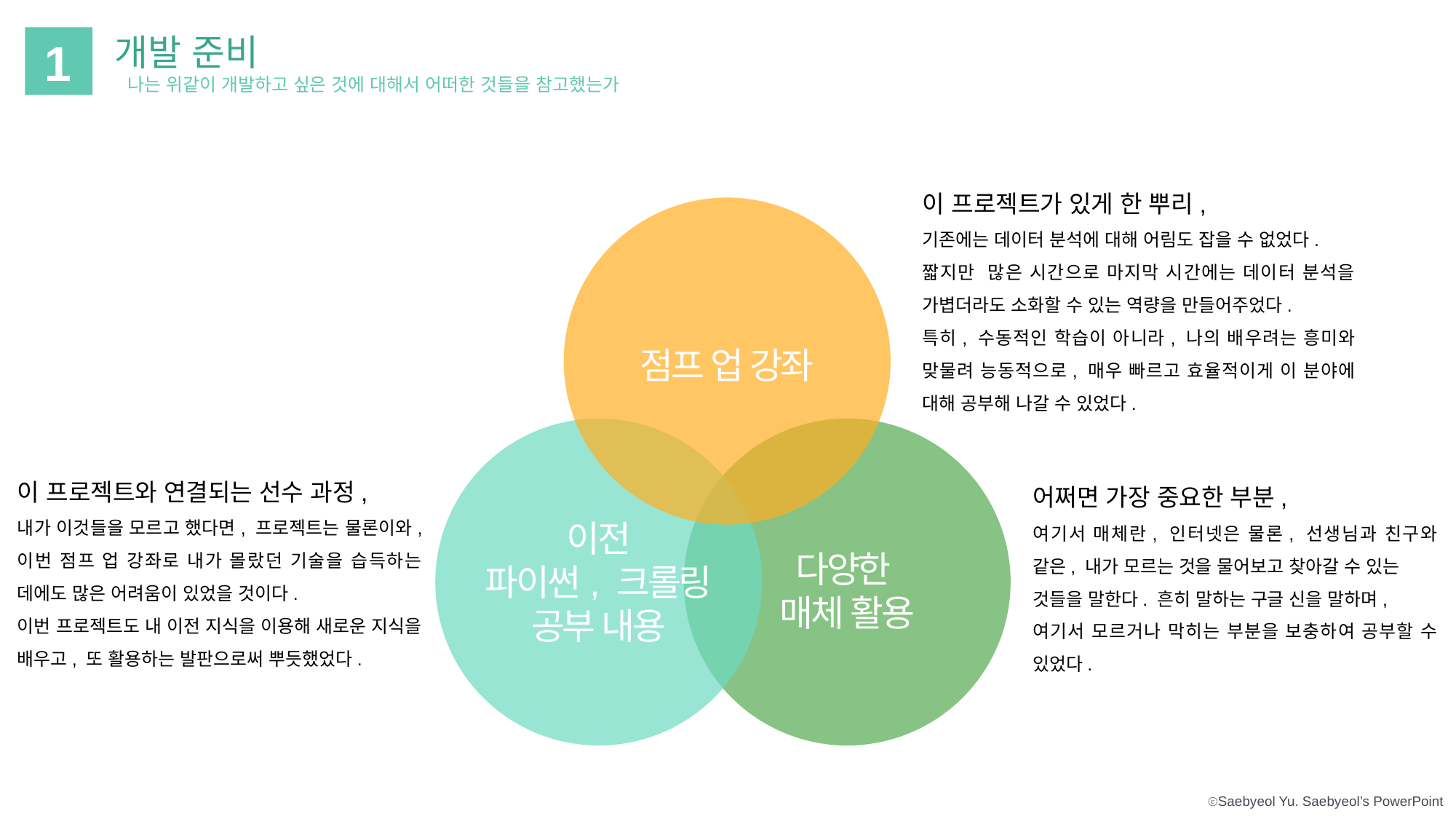

개발 준비
나는 위같이 개발하고 싶은 것에 대해서 어떠한 것들을 참고했는가

1
이 프로젝트가 있게 한 뿌리,
기존에는 데이터 분석에 대해 어림도 잡을 수 없었다.
짧지만  많은 시간으로 마지막 시간에는 데이터 분석을 가볍더라도 소화할 수 있는 역량을 만들어주었다.
특히, 수동적인 학습이 아니라, 나의 배우려는 흥미와 맞물려 능동적으로, 매우 빠르고 효율적이게 이 분야에 대해 공부해 나갈 수 있었다.

점프 업 강좌

이 프로젝트와 연결되는 선수 과정,
내가 이것들을 모르고 했다면, 프로젝트는 물론이와, 이번 점프 업 강좌로 내가 몰랐던 기술을 습득하는 데에도 많은 어려움이 있었을 것이다.
이번 프로젝트도 내 이전 지식을 이용해 새로운 지식을 배우고, 또 활용하는 발판으로써 뿌듯했었다.
어쩌면 가장 중요한 부분,
여기서 매체란, 인터넷은 물론, 선생님과 친구와 같은, 내가 모르는 것을 물어보고 찾아갈 수 있는
것들을 말한다. 흔히 말하는 구글 신을 말하며,
여기서 모르거나 막히는 부분을 보충하여 공부할 수 있었다.
이전
파이썬, 크롤링
공부 내용
다양한
매체 활용
내용 입력
내용 입력